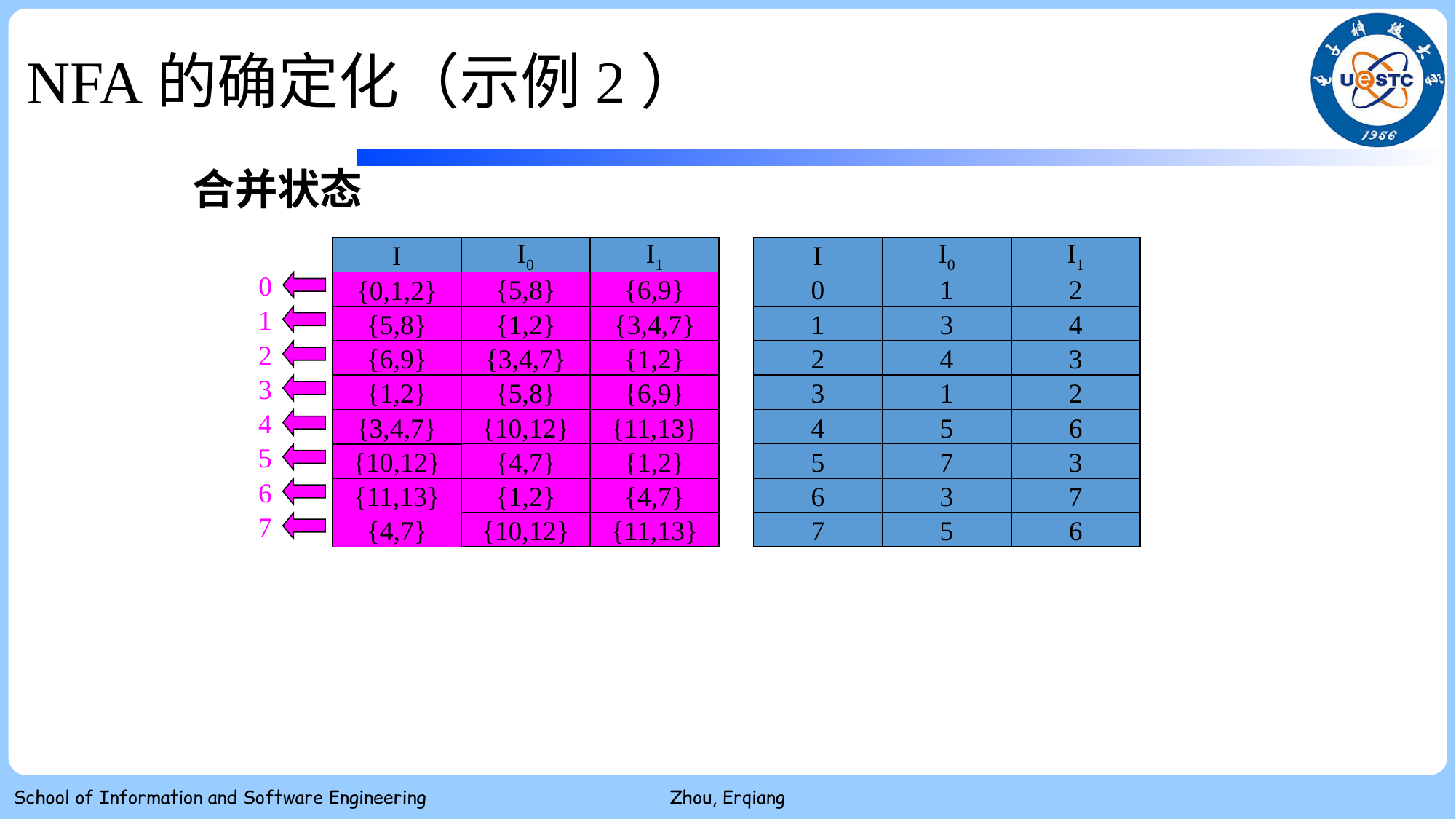

NFA的确定化（示例2）
例：构造DFA，使其能接受所有由偶数个0和偶数个1所组成串。
# 合并状态
I
I0
I1
I
I0
I1
0

{0,1,2}
{5,8}
{6,9}

0
0
1
1
2
2
{0,1,2}
{5,8}
{6,9}
1

{5,8}
{5,8}
{1,2}
{1,2}
{3,4,7}
{3,4,7}
1
1
3
3
4
4
2

{6,9}
{3,4,7}
{1,2}
2
2
4
4
3
3
{6,9}
{3,4,7}
{1,2}
3

{1,2}
{1,2}
{5,8}
{5,8}
{6,9}
{6,9}
3
3
1
1
2
2
4

{3,4,7}
{3,4,7}
{10,12}
{10,12}
{11,13}
{11,13}
4
4
5
5
6
6
5

{10,12}
{4,7}
{1,2}
{1,2}
5
5
7
7
3
3
{10,12}
{4,7}
6

{11,13}
{11,13}
{1,2}
{1,2}
{4,7}
{4,7}
6
6
3
3
7
7
7

{4,7}
{10,12}
{10,12}
{11,13}
{11,13}
7
7
5
5
6
6
{4,7}
School of Information and Software Engineering
Zhou, Erqiang
25